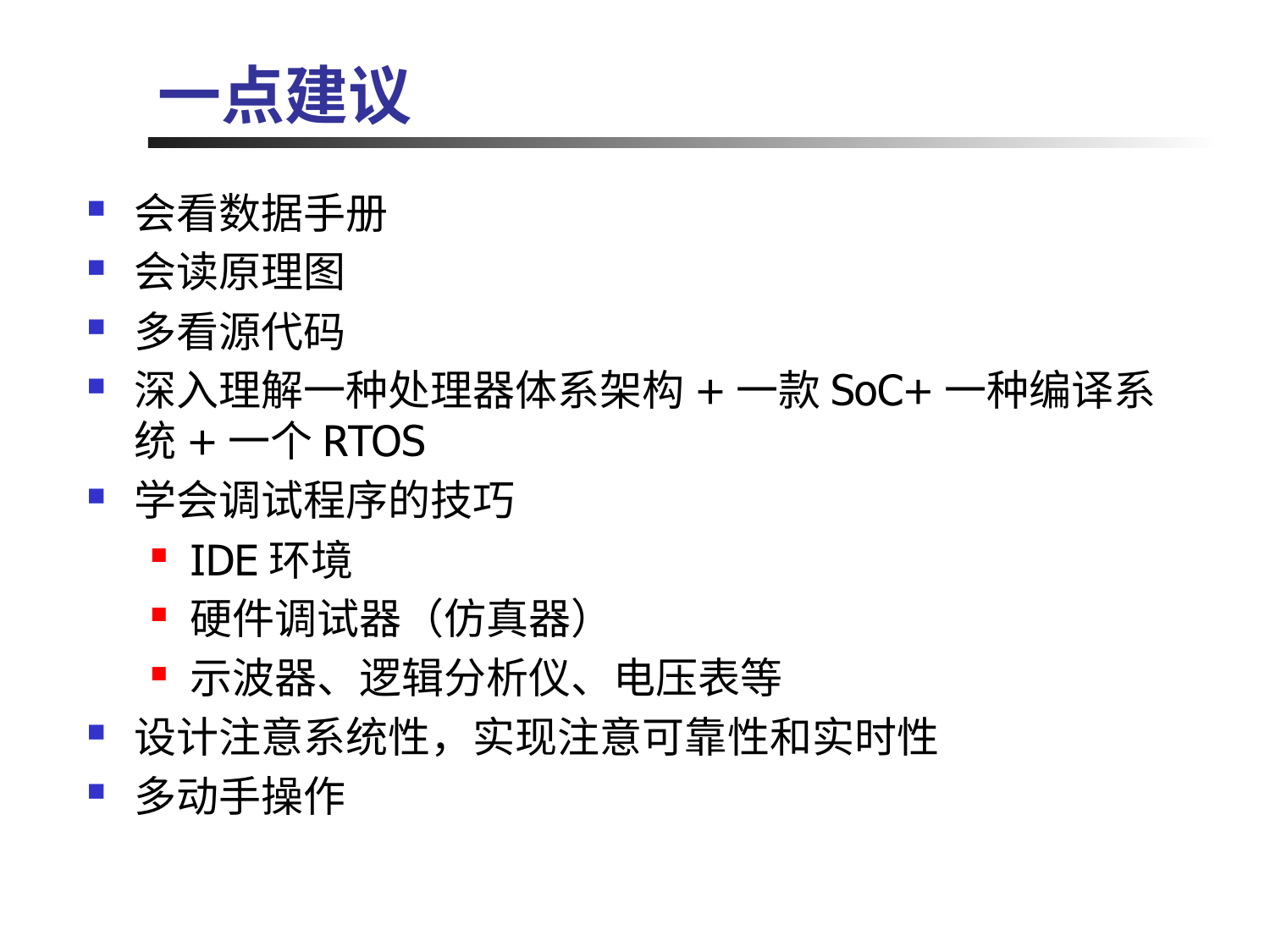

# 一点建议
会看数据手册
会读原理图
多看源代码
深入理解一种处理器体系架构+一款SoC+一种编译系统+一个RTOS
学会调试程序的技巧
IDE环境
硬件调试器（仿真器）
示波器、逻辑分析仪、电压表等
设计注意系统性，实现注意可靠性和实时性
多动手操作